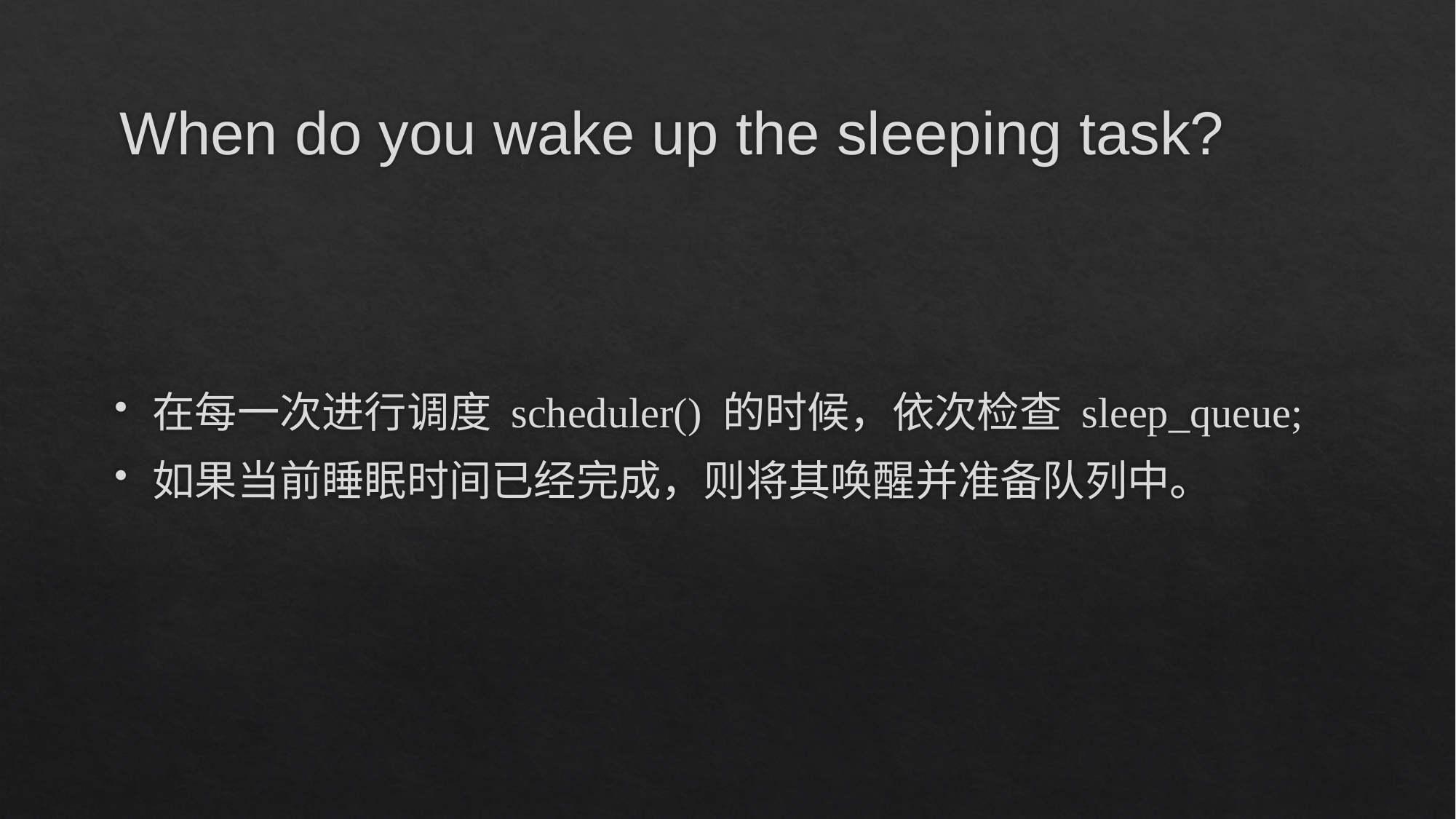

# When do you wake up the sleeping task?
在每一次进行调度 scheduler() 的时候，依次检查 sleep_queue;
如果当前睡眠时间已经完成，则将其唤醒并准备队列中。